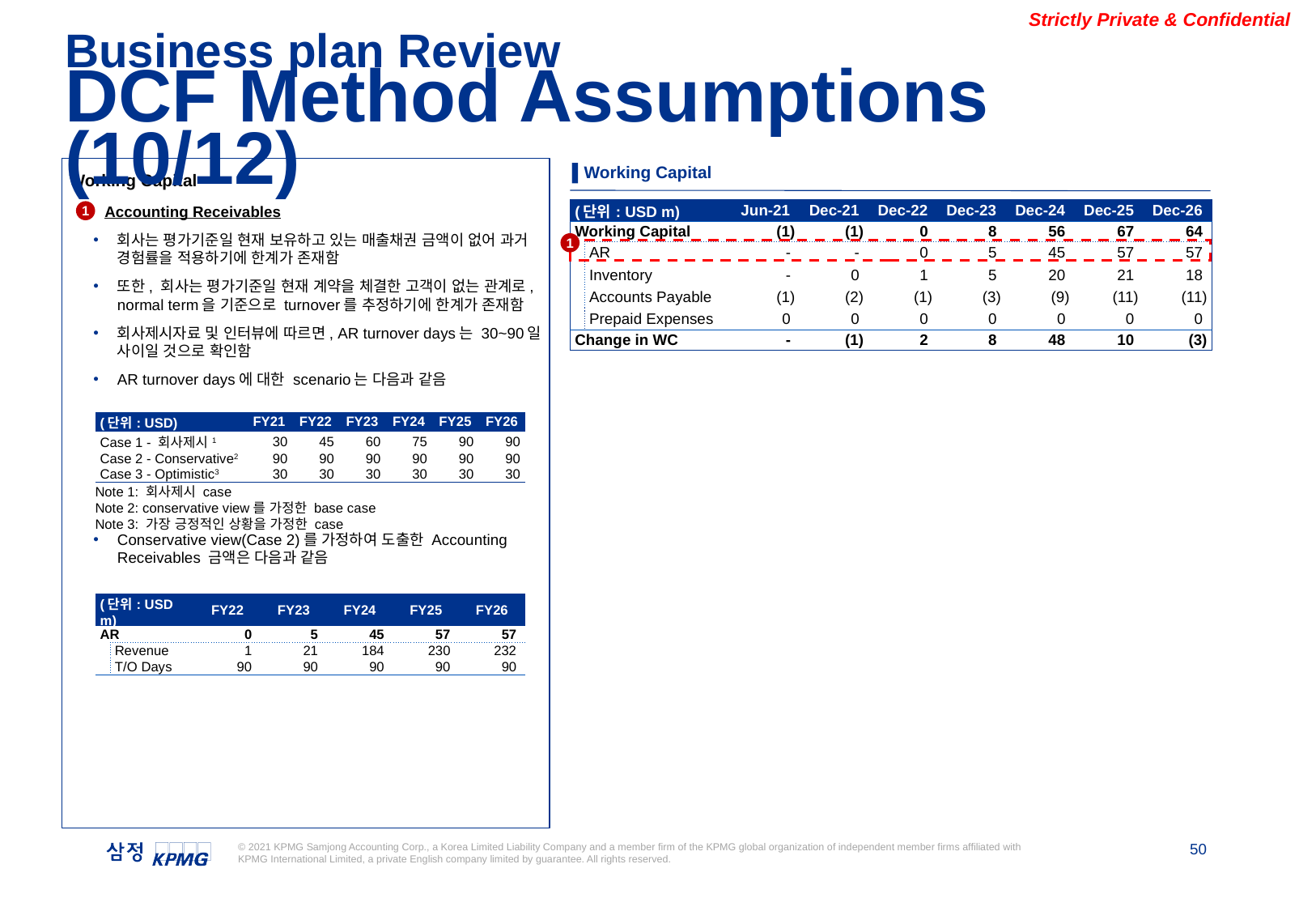

Business plan Review
DCF Method Assumptions (10/12)
▌Working Capital

Working Capital
Accounting Receivables
회사는 평가기준일 현재 보유하고 있는 매출채권 금액이 없어 과거 경험률을 적용하기에 한계가 존재함
또한, 회사는 평가기준일 현재 계약을 체결한 고객이 없는 관계로, normal term을 기준으로 turnover를 추정하기에 한계가 존재함
회사제시자료 및 인터뷰에 따르면, AR turnover days는 30~90일 사이일 것으로 확인함
AR turnover days에 대한 scenario는 다음과 같음

Conservative view(Case 2)를 가정하여 도출한 Accounting Receivables 금액은 다음과 같음

| (단위: USD m) |  | Jun-21 | Dec-21 | Dec-22 | Dec-23 | Dec-24 | Dec-25 | Dec-26 |
| --- | --- | --- | --- | --- | --- | --- | --- | --- |
| Working Capital |  | (1) | (1) | 0 | 8 | 56 | 67 | 64 |
|  | AR | - | - | 0 | 5 | 45 | 57 | 57 |
|  | Inventory | - | 0 | 1 | 5 | 20 | 21 | 18 |
|  | Accounts Payable | (1) | (2) | (1) | (3) | (9) | (11) | (11) |
|  | Prepaid Expenses | 0 | 0 | 0 | 0 | 0 | 0 | 0 |
| Change in WC |  | - | (1) | 2 | 8 | 48 | 10 | (3) |
1
1

| (단위: USD) | FY21 | FY22 | FY23 | FY24 | FY25 | FY26 |
| --- | --- | --- | --- | --- | --- | --- |
| Case 1 - 회사제시1 | 30 | 45 | 60 | 75 | 90 | 90 |
| Case 2 - Conservative2 | 90 | 90 | 90 | 90 | 90 | 90 |
| Case 3 - Optimistic3 | 30 | 30 | 30 | 30 | 30 | 30 |
Note 1: 회사제시 case
Note 2: conservative view를 가정한 base case
Note 3: 가장 긍정적인 상황을 가정한 case
| (단위: USD m) |  | FY22 | FY23 | FY24 | FY25 | FY26 |
| --- | --- | --- | --- | --- | --- | --- |
| AR |  | 0 | 5 | 45 | 57 | 57 |
|  | Revenue | 1 | 21 | 184 | 230 | 232 |
|  | T/O Days | 90 | 90 | 90 | 90 | 90 |